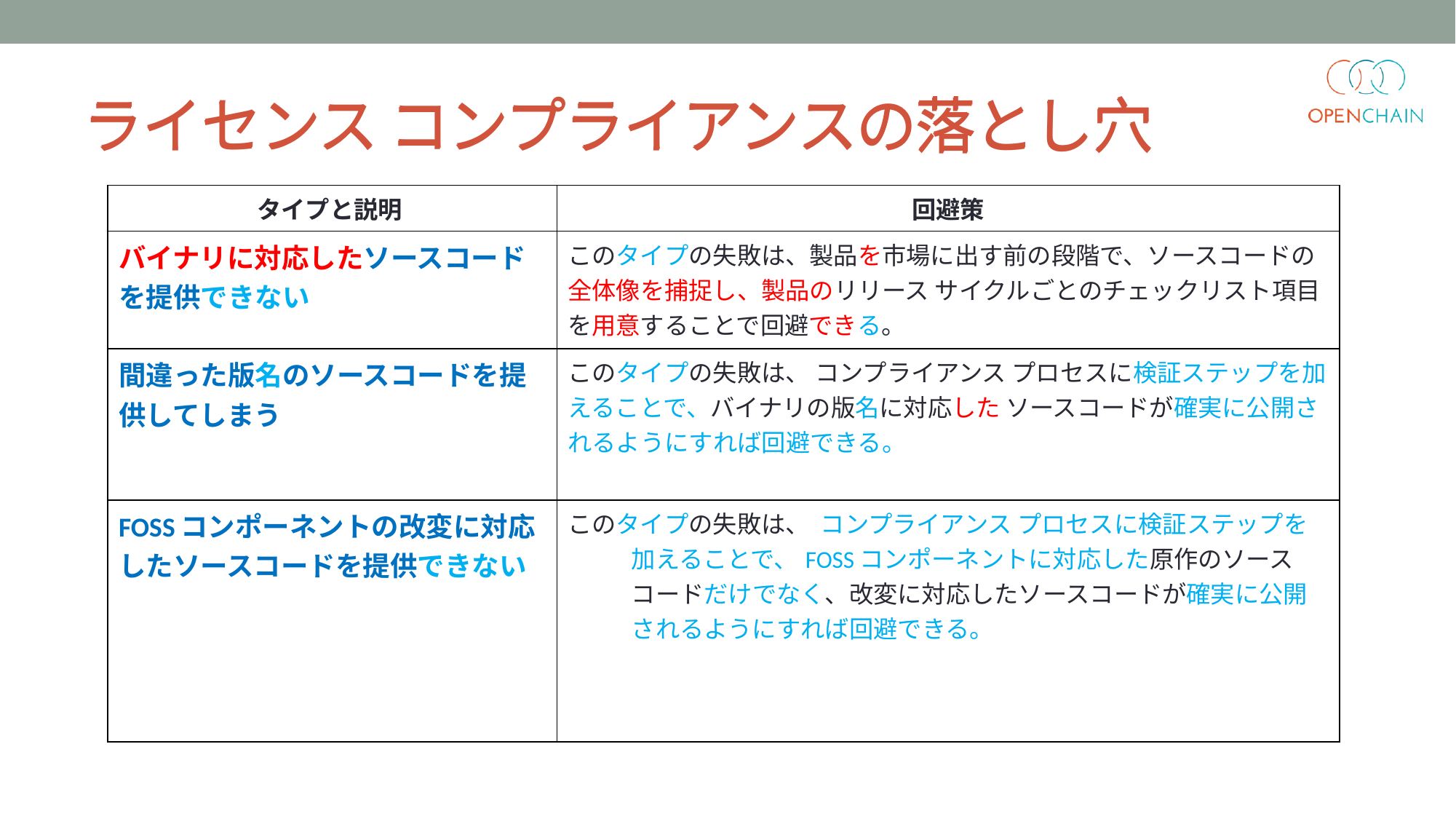

ライセンス コンプライアンスの落とし穴
# ライセンス コンプライアンスの落とし穴
| タイプと説明 | 回避策 |
| --- | --- |
| バイナリに対応したソースコードを提供できない | このタイプの失敗は、製品を市場に出す前の段階で、ソースコードの全体像を捕捉し、製品のリリース サイクルごとのチェックリスト項目を用意することで回避できる。 |
| 間違った版名のソースコードを提供してしまう | このタイプの失敗は、 コンプライアンス プロセスに検証ステップを加えることで、バイナリの版名に対応した ソースコードが確実に公開されるようにすれば回避できる。 |
| FOSSコンポーネントの改変に対応したソースコードを提供できない | このタイプの失敗は、 コンプライアンス プロセスに検証ステップを加えることで、FOSSコンポーネントに対応した原作のソースコードだけでなく、改変に対応したソースコードが確実に公開されるようにすれば回避できる。 |